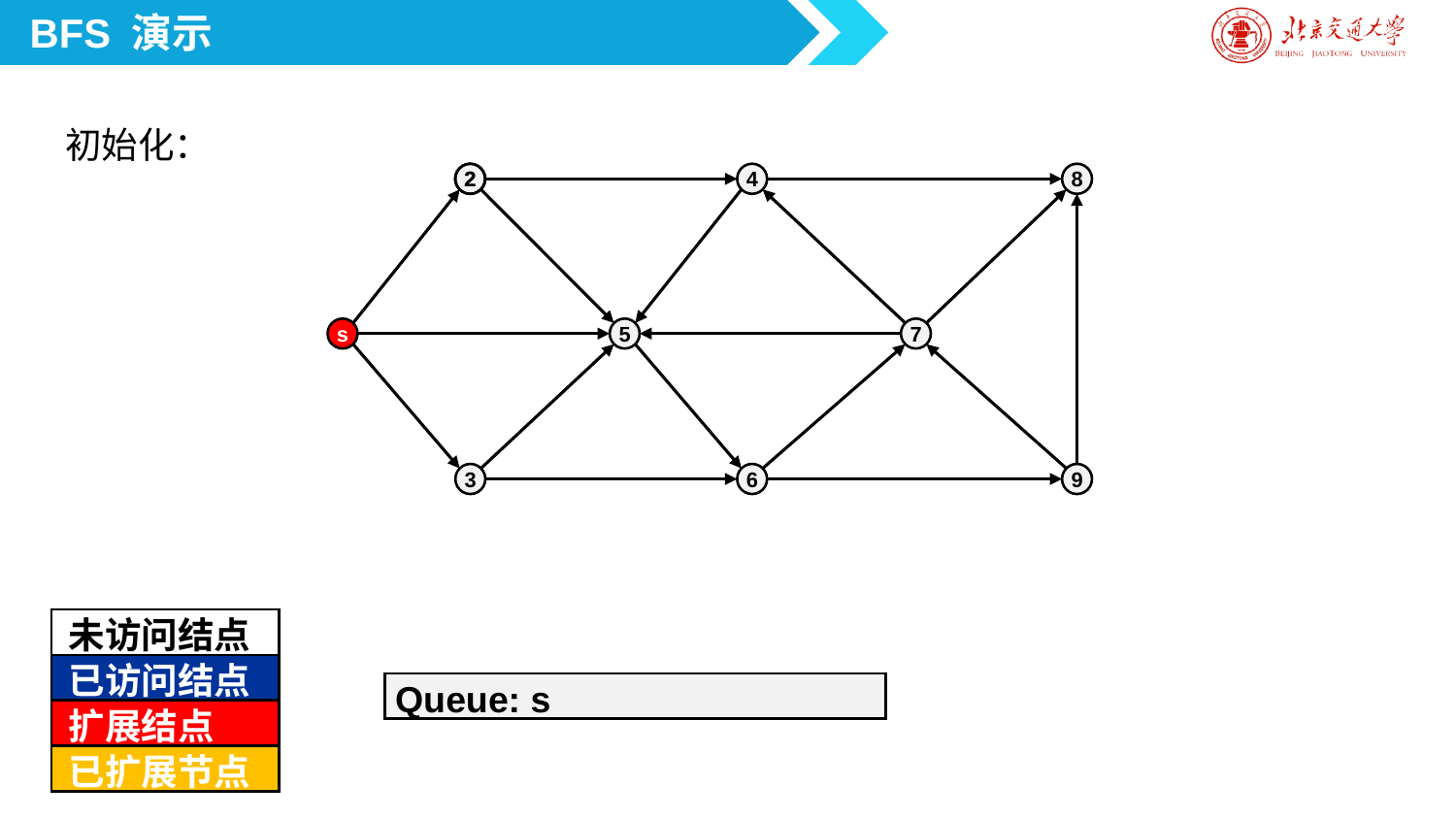

BFS 演示
初始化：
2
2
4
8
s
5
7
3
6
9
 未访问结点
 已访问结点
 Queue: s
 扩展结点
 已扩展节点